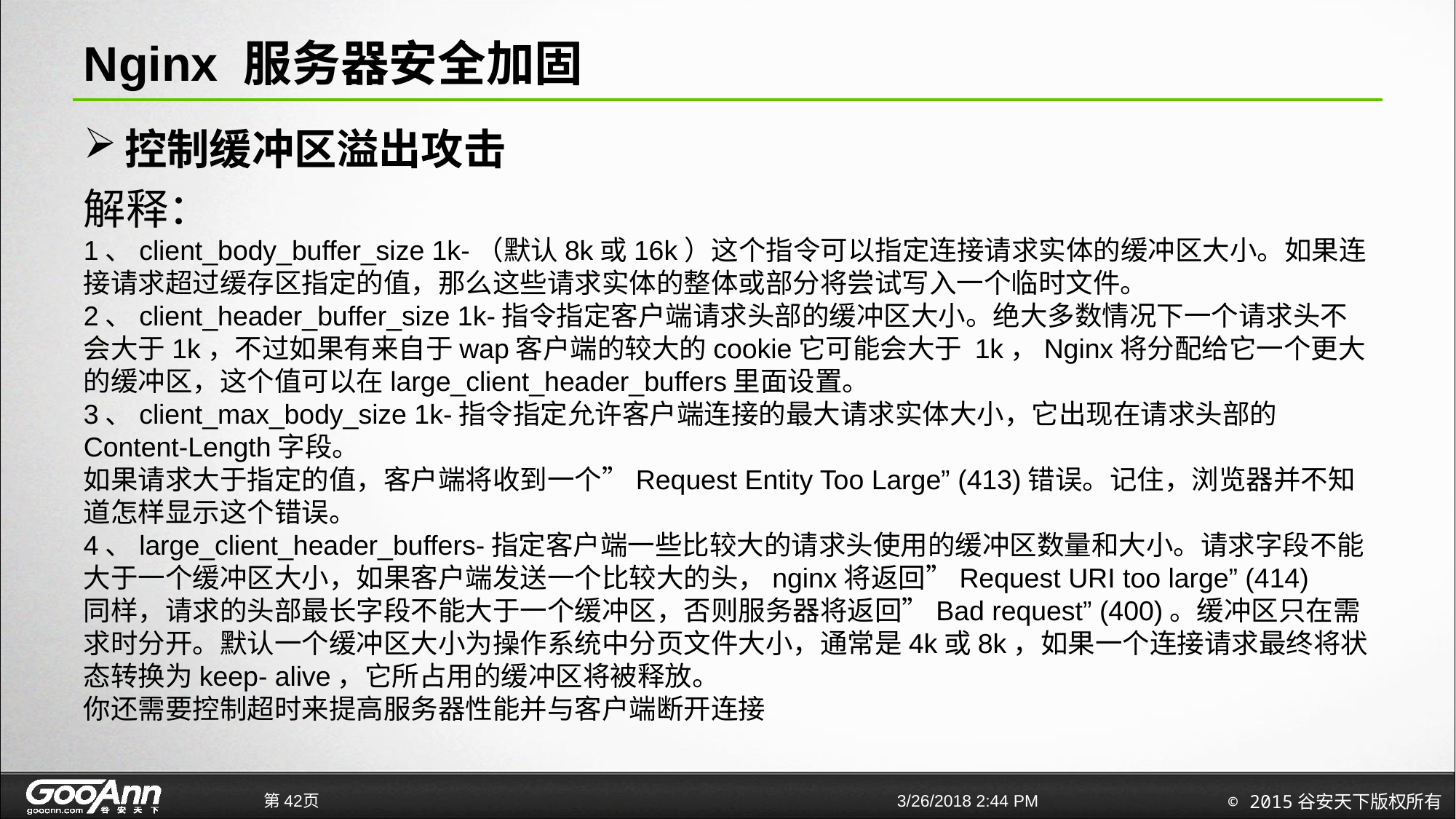

# Nginx 服务器安全加固
控制缓冲区溢出攻击
解释：
1、client_body_buffer_size 1k-（默认8k或16k）这个指令可以指定连接请求实体的缓冲区大小。如果连接请求超过缓存区指定的值，那么这些请求实体的整体或部分将尝试写入一个临时文件。
2、client_header_buffer_size 1k-指令指定客户端请求头部的缓冲区大小。绝大多数情况下一个请求头不会大于1k，不过如果有来自于wap客户端的较大的cookie它可能会大于 1k，Nginx将分配给它一个更大的缓冲区，这个值可以在large_client_header_buffers里面设置。
3、client_max_body_size 1k-指令指定允许客户端连接的最大请求实体大小，它出现在请求头部的Content-Length字段。
如果请求大于指定的值，客户端将收到一个”Request Entity Too Large” (413)错误。记住，浏览器并不知道怎样显示这个错误。
4、large_client_header_buffers-指定客户端一些比较大的请求头使用的缓冲区数量和大小。请求字段不能大于一个缓冲区大小，如果客户端发送一个比较大的头，nginx将返回”Request URI too large” (414)
同样，请求的头部最长字段不能大于一个缓冲区，否则服务器将返回”Bad request” (400)。缓冲区只在需求时分开。默认一个缓冲区大小为操作系统中分页文件大小，通常是4k或8k，如果一个连接请求最终将状态转换为keep- alive，它所占用的缓冲区将被释放。
你还需要控制超时来提高服务器性能并与客户端断开连接